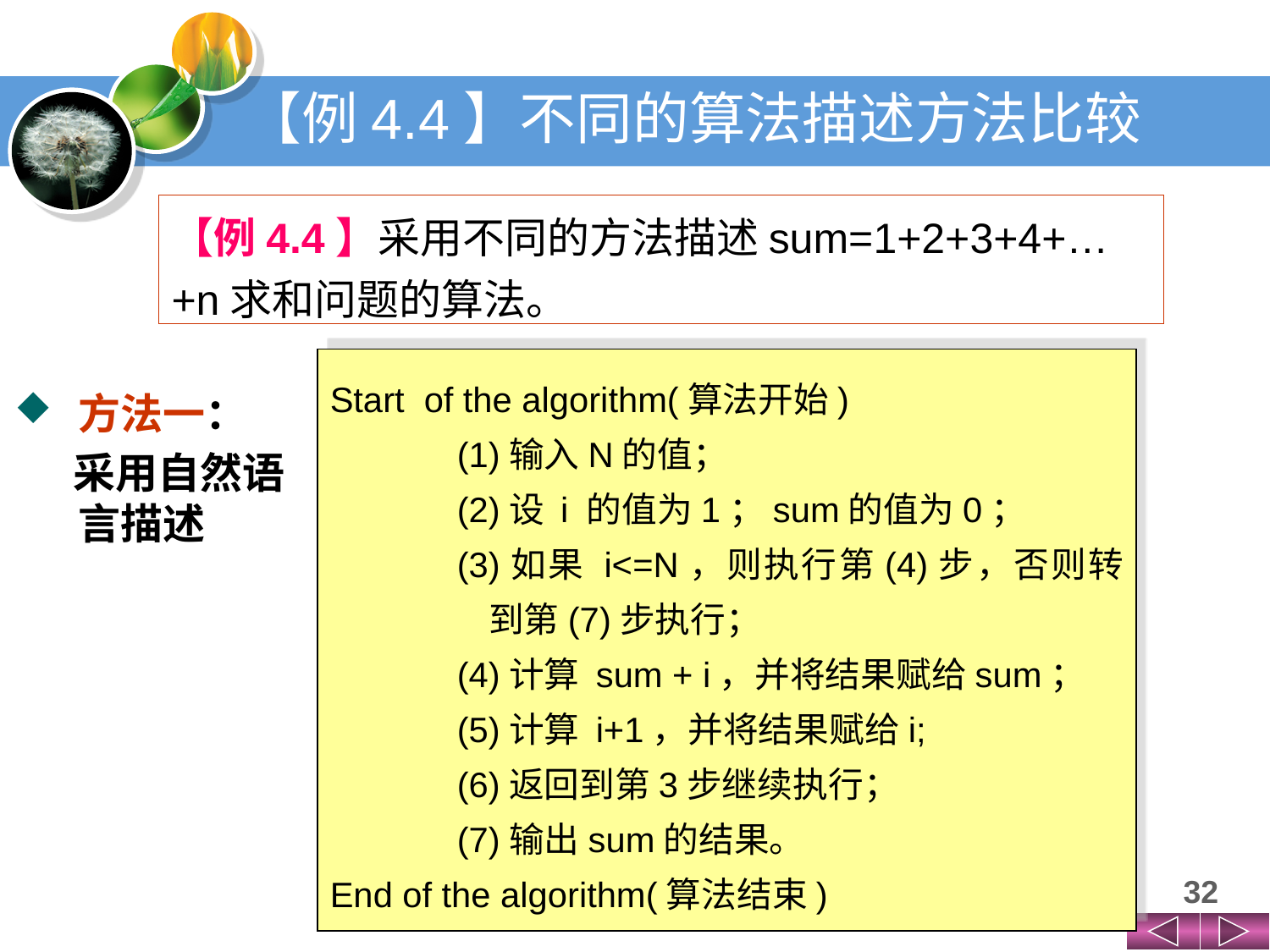

# 【例4.4】不同的算法描述方法比较
【例4.4】采用不同的方法描述sum=1+2+3+4+…+n求和问题的算法。
Start  of the algorithm(算法开始)
(1)输入N的值；
(2)设 i 的值为1；sum的值为0；
(3)如果 i<=N，则执行第(4)步，否则转到第(7)步执行；
(4)计算 sum + i，并将结果赋给sum；
(5)计算 i+1，并将结果赋给i;
(6)返回到第3步继续执行；
(7)输出sum的结果。
End of the algorithm(算法结束)
方法一：
     采用自然语言描述